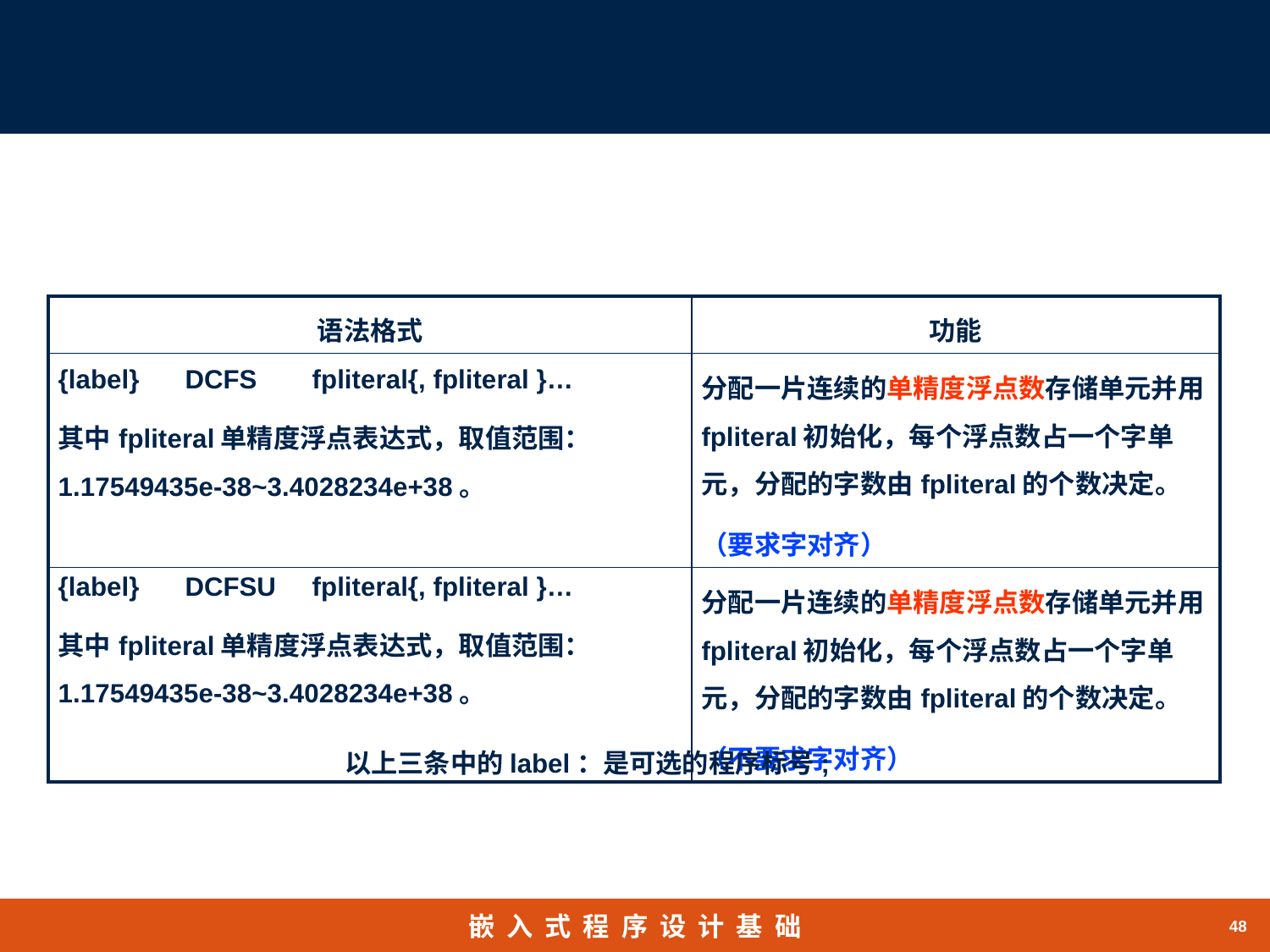

# 3. 数据定义伪操作
| 语法格式 | 功能 |
| --- | --- |
| {label} DCFS fpliteral{, fpliteral }… 其中fpliteral单精度浮点表达式，取值范围：1.17549435e-38~3.4028234e+38。 | 分配一片连续的单精度浮点数存储单元并用fpliteral初始化，每个浮点数占一个字单元，分配的字数由fpliteral的个数决定。 （要求字对齐） |
| {label} DCFSU fpliteral{, fpliteral }… 其中fpliteral单精度浮点表达式，取值范围：1.17549435e-38~3.4028234e+38。 | 分配一片连续的单精度浮点数存储单元并用fpliteral初始化，每个浮点数占一个字单元，分配的字数由fpliteral的个数决定。 （不要求字对齐） |
以上三条中的label：是可选的程序标号;